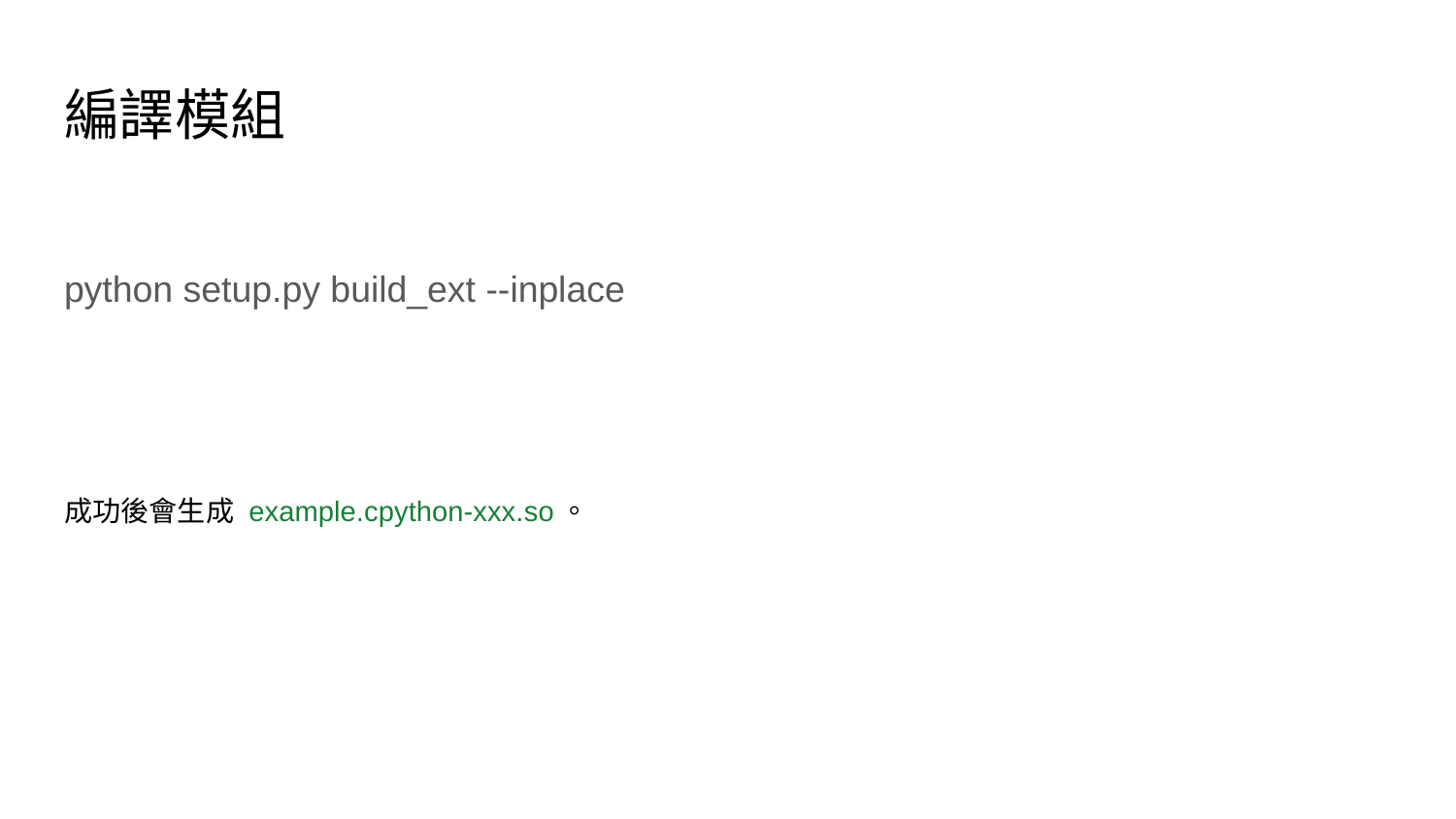

# 編譯模組

python setup.py build_ext --inplace

成功後會生成 example.cpython-xxx.so。